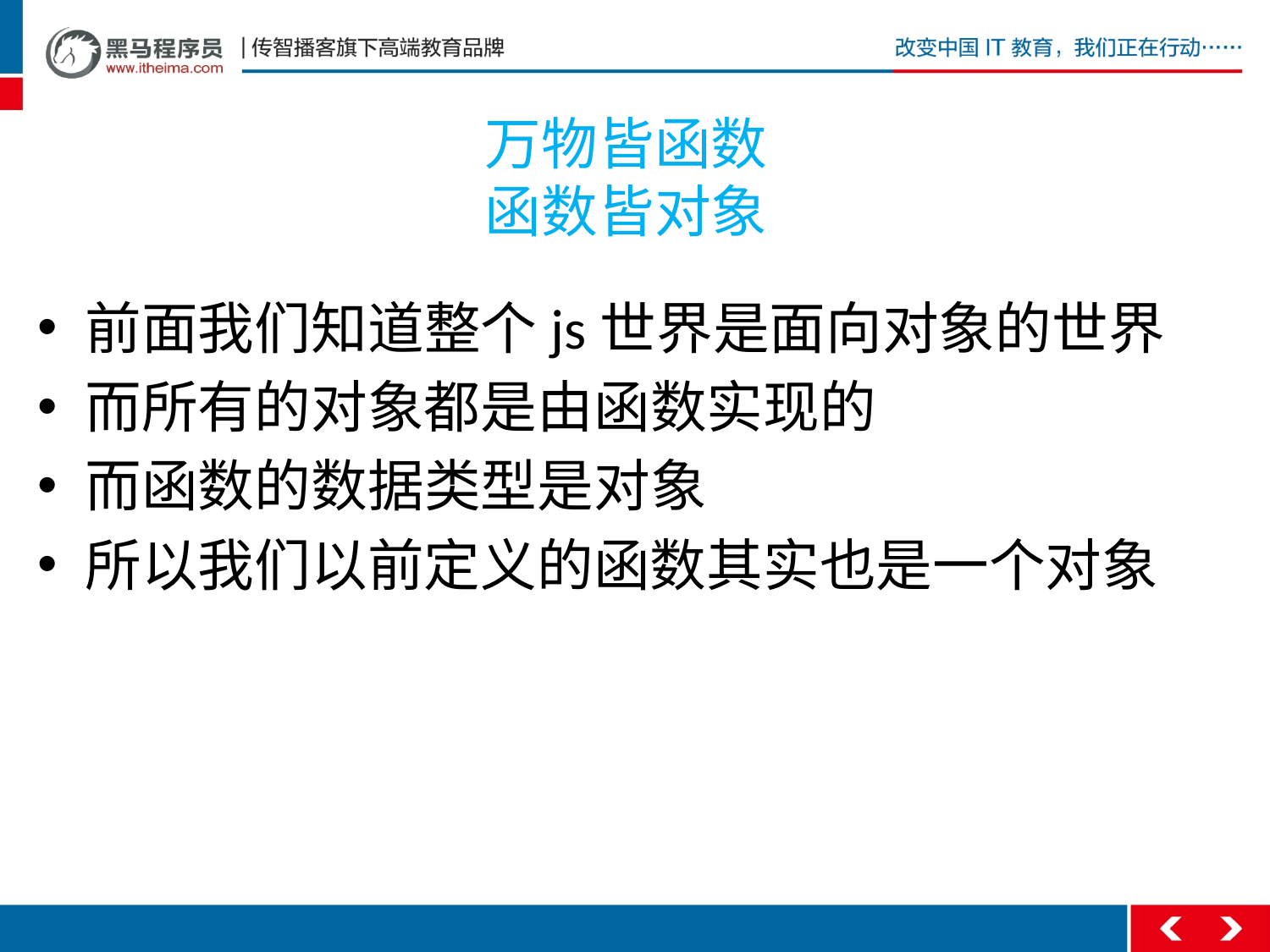

# 万物皆函数 函数皆对象
前面我们知道整个js世界是面向对象的世界
而所有的对象都是由函数实现的
而函数的数据类型是对象
所以我们以前定义的函数其实也是一个对象